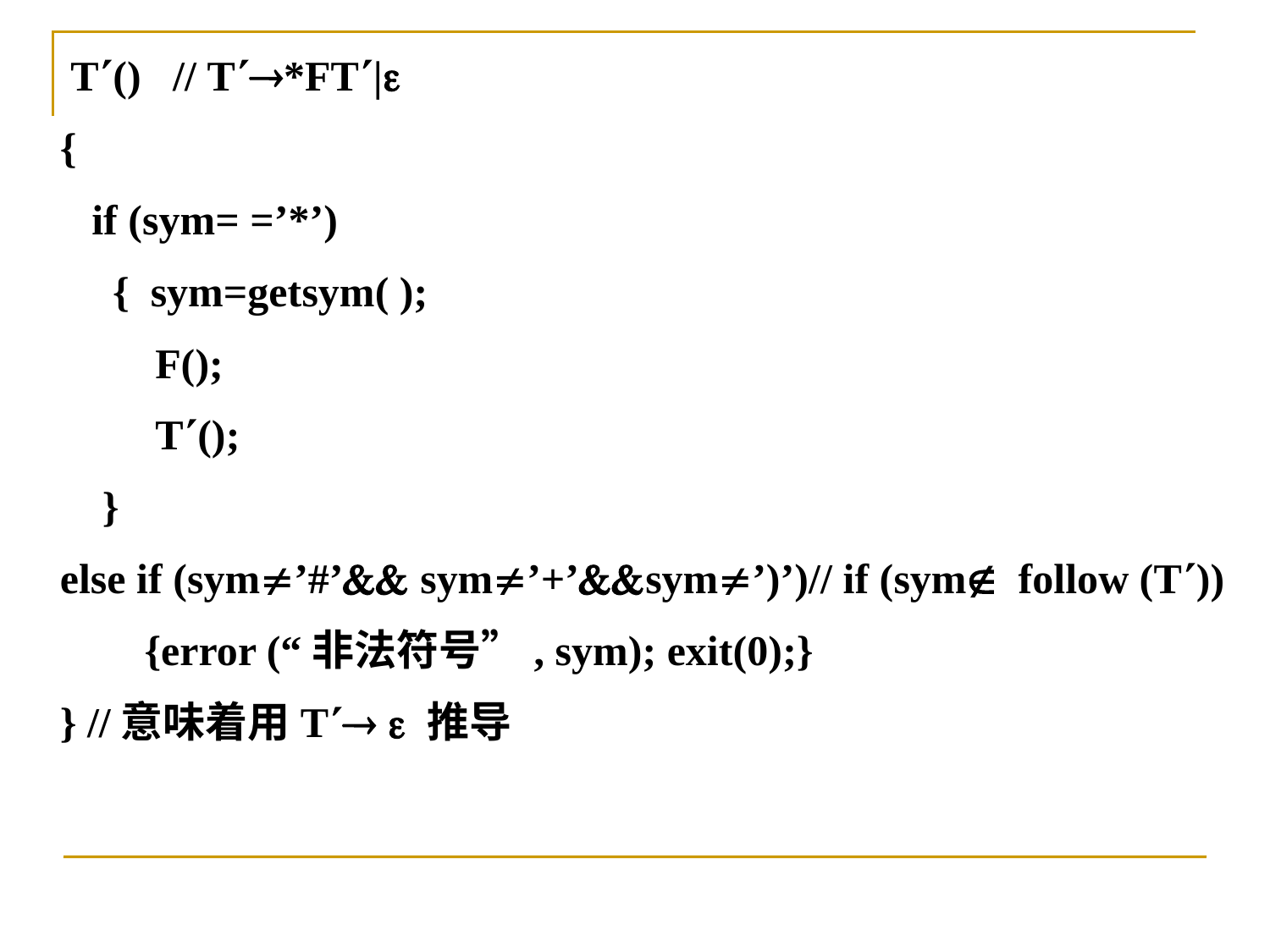

T′()   // T′→*FT′|ε
{
   if (sym= =’*’)
     {  sym=getsym( );
         F();
         T′();
    }
else if (sym≠’#’&& sym≠’+’&&sym≠’)’)// if (sym∉  follow (T′))
        {error (“非法符号”, sym); exit(0);}
} //意味着用T′→ ε 推导

109